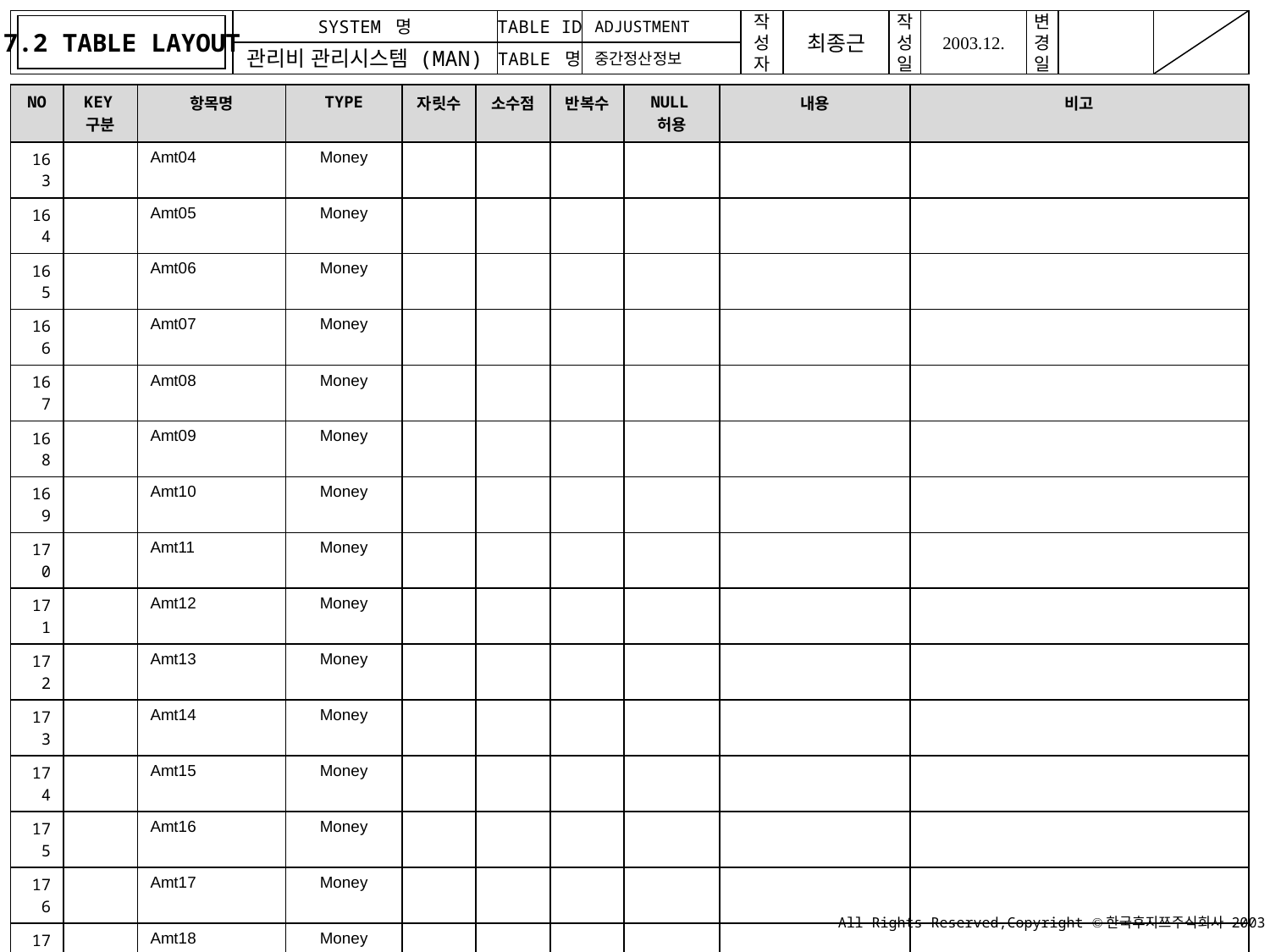

7.2 TABLE LAYOUT
ADJUSTMENT
중간정산정보
| NO | KEY구분 | 항목명 | TYPE | 자릿수 | 소수점 | 반복수 | NULL허용 | 내용 | 비고 |
| --- | --- | --- | --- | --- | --- | --- | --- | --- | --- |
| 163 |  | Amt04 | Money |  |  |  |  |  |  |
| 164 |  | Amt05 | Money |  |  |  |  |  |  |
| 165 |  | Amt06 | Money |  |  |  |  |  |  |
| 166 |  | Amt07 | Money |  |  |  |  |  |  |
| 167 |  | Amt08 | Money |  |  |  |  |  |  |
| 168 |  | Amt09 | Money |  |  |  |  |  |  |
| 169 |  | Amt10 | Money |  |  |  |  |  |  |
| 170 |  | Amt11 | Money |  |  |  |  |  |  |
| 171 |  | Amt12 | Money |  |  |  |  |  |  |
| 172 |  | Amt13 | Money |  |  |  |  |  |  |
| 173 |  | Amt14 | Money |  |  |  |  |  |  |
| 174 |  | Amt15 | Money |  |  |  |  |  |  |
| 175 |  | Amt16 | Money |  |  |  |  |  |  |
| 176 |  | Amt17 | Money |  |  |  |  |  |  |
| 177 |  | Amt18 | Money |  |  |  |  |  |  |
| 178 |  | Amt19 | Money |  |  |  |  |  |  |
| 179 |  | Amt20 | Money |  |  |  |  |  |  |
| 180 |  | Amt21 | Money |  |  |  |  |  |  |
| 181 |  | Amt22 | Money |  |  |  |  |  |  |
| 182 |  | Amt23 | Money |  |  |  |  |  |  |
| 183 |  | Amt24 | Money |  |  |  |  |  |  |
| 184 |  | Amt25 | Money |  |  |  |  |  |  |
| 185 |  | Amt26 | Money |  |  |  |  |  |  |
| 186 |  | Amt27 | Money |  |  |  |  |  |  |